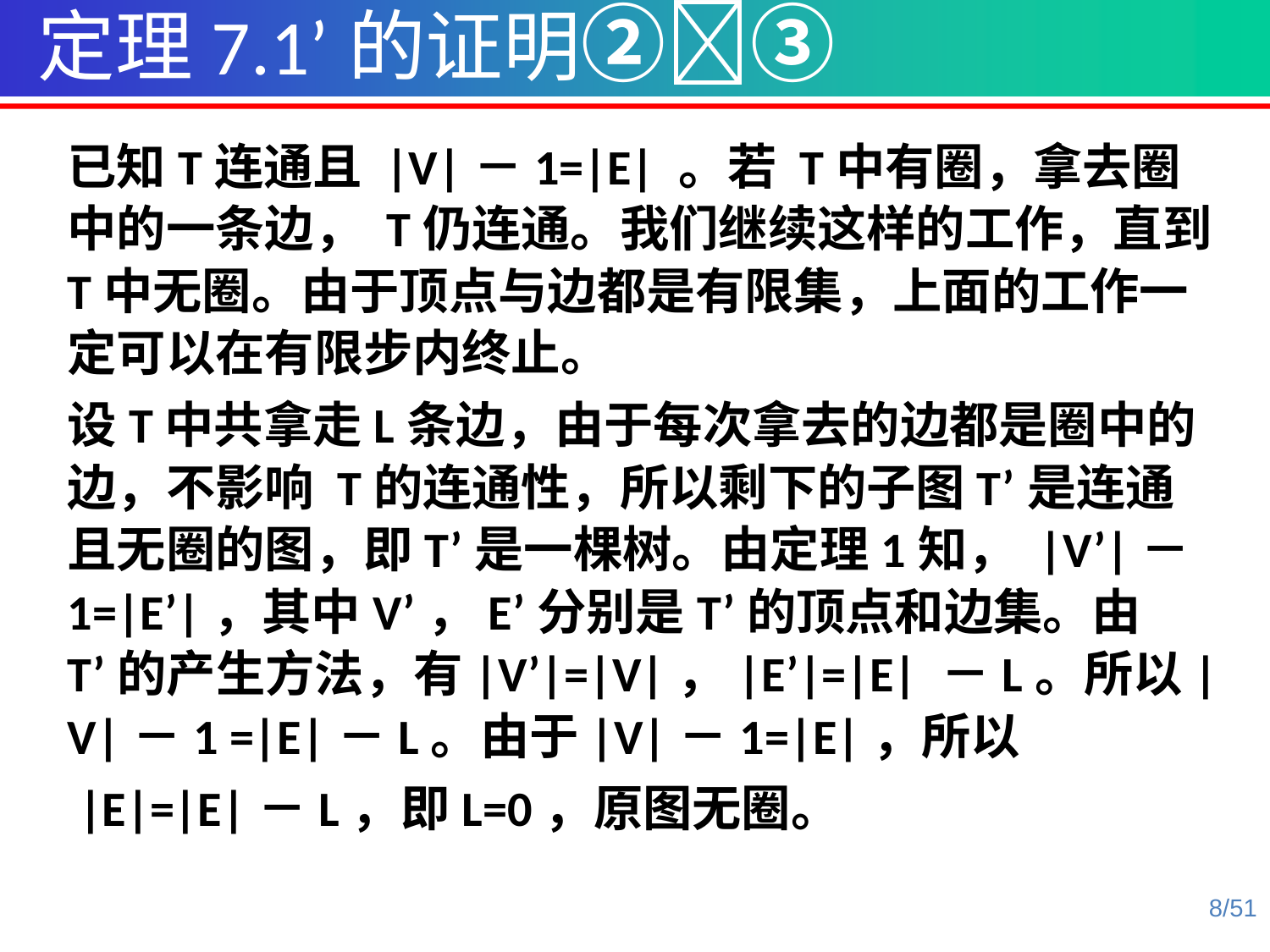

定理7.1’的证明②⇒③
已知T连通且 |V|－1=|E| 。若 T中有圈，拿去圈中的一条边， T仍连通。我们继续这样的工作，直到 T中无圈。由于顶点与边都是有限集，上面的工作一定可以在有限步内终止。
设T中共拿走L条边，由于每次拿去的边都是圈中的边，不影响 T的连通性，所以剩下的子图T’是连通且无圈的图，即T’是一棵树。由定理1知， |V’|－1=|E’|，其中V’，E’分别是T’的顶点和边集。由T’的产生方法，有|V’|=|V|，|E’|=|E| －L。所以|V|－1 =|E|－L。由于|V|－1=|E|，所以
 |E|=|E|－L，即L=0，原图无圈。
8/51